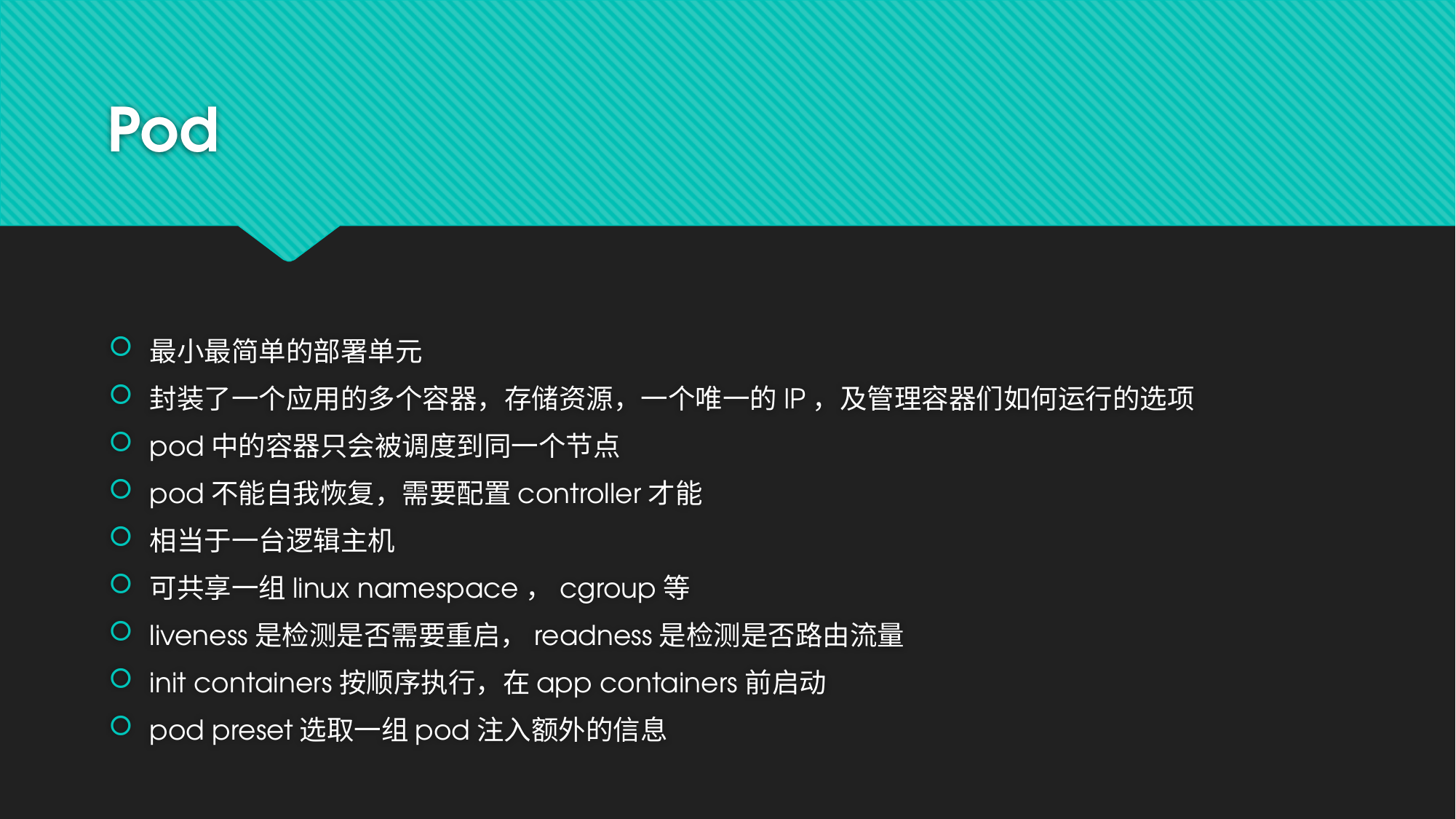

# Pod
最小最简单的部署单元
封装了一个应用的多个容器，存储资源，一个唯一的IP，及管理容器们如何运行的选项
pod中的容器只会被调度到同一个节点
pod不能自我恢复，需要配置controller才能
相当于一台逻辑主机
可共享一组linux namespace，cgroup等
liveness是检测是否需要重启，readness是检测是否路由流量
init containers按顺序执行，在app containers前启动
pod preset选取一组pod注入额外的信息